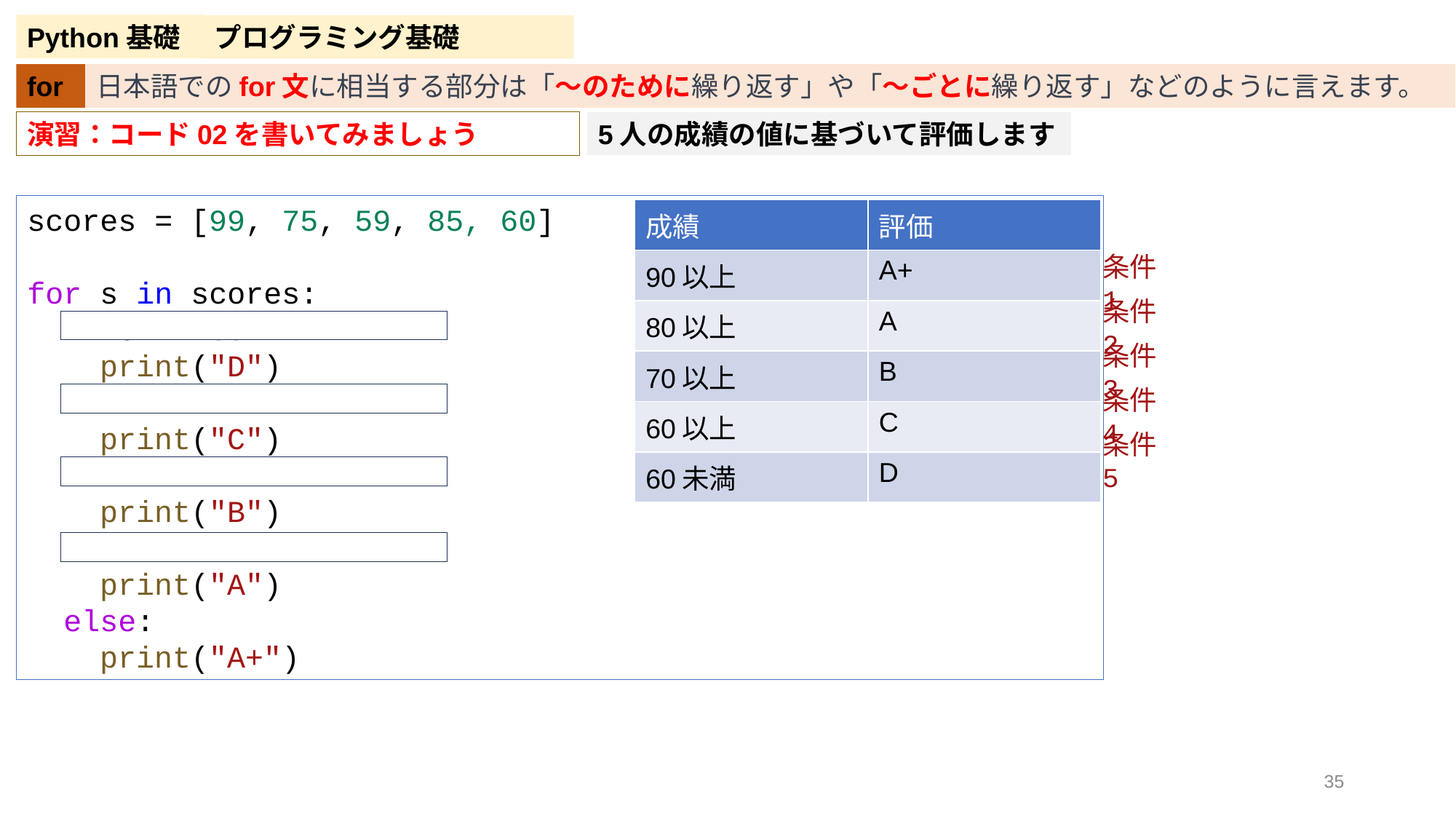

Python基礎
プログラミング基礎
for
日本語でのfor文に相当する部分は「〜のために繰り返す」や「〜ごとに繰り返す」などのように言えます。
演習：コード02を書いてみましょう
5人の成績の値に基づいて評価します
scores = [99, 75, 59, 85, 60]

for s in scores:
  if s <= 60:
    print("D")
  elif 60 <= s <70 :
    print("C")
  elif 70 <= s <80:
    print("B")
  elif 80 <= s <90 :
    print("A")
  else:
    print("A+")
| 成績 | 評価 |
| --- | --- |
| 90以上 | A+ |
| 80以上 | A |
| 70以上 | B |
| 60以上 | C |
| 60未満 | D |
条件1
条件2

条件3
条件4

条件5

35